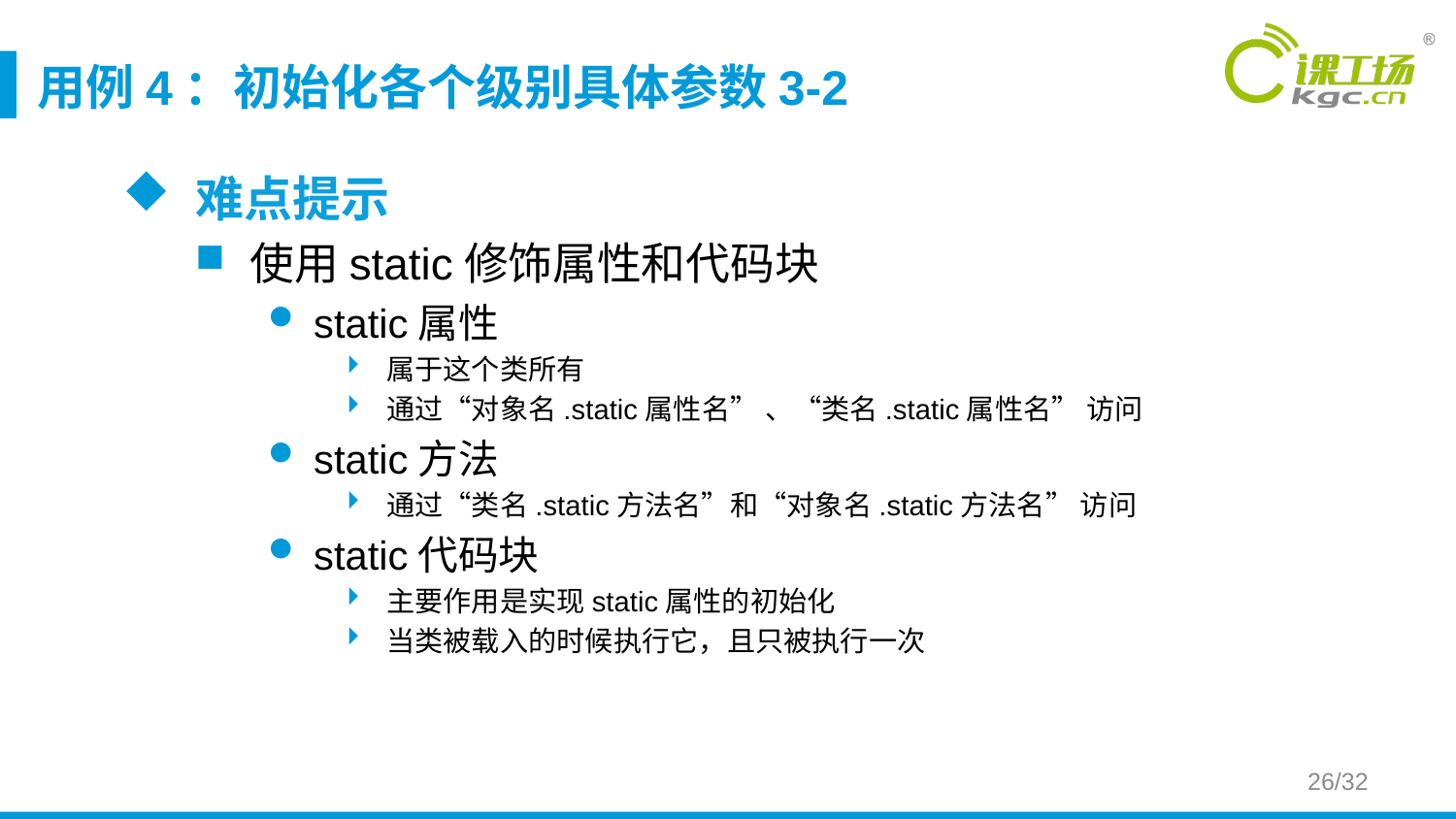

# 用例4：初始化各个级别具体参数3-2
难点提示
使用static修饰属性和代码块
static属性
属于这个类所有
通过“对象名.static属性名” 、“类名.static属性名” 访问
static方法
通过“类名.static方法名”和“对象名.static方法名” 访问
static代码块
主要作用是实现static属性的初始化
当类被载入的时候执行它，且只被执行一次
26/32